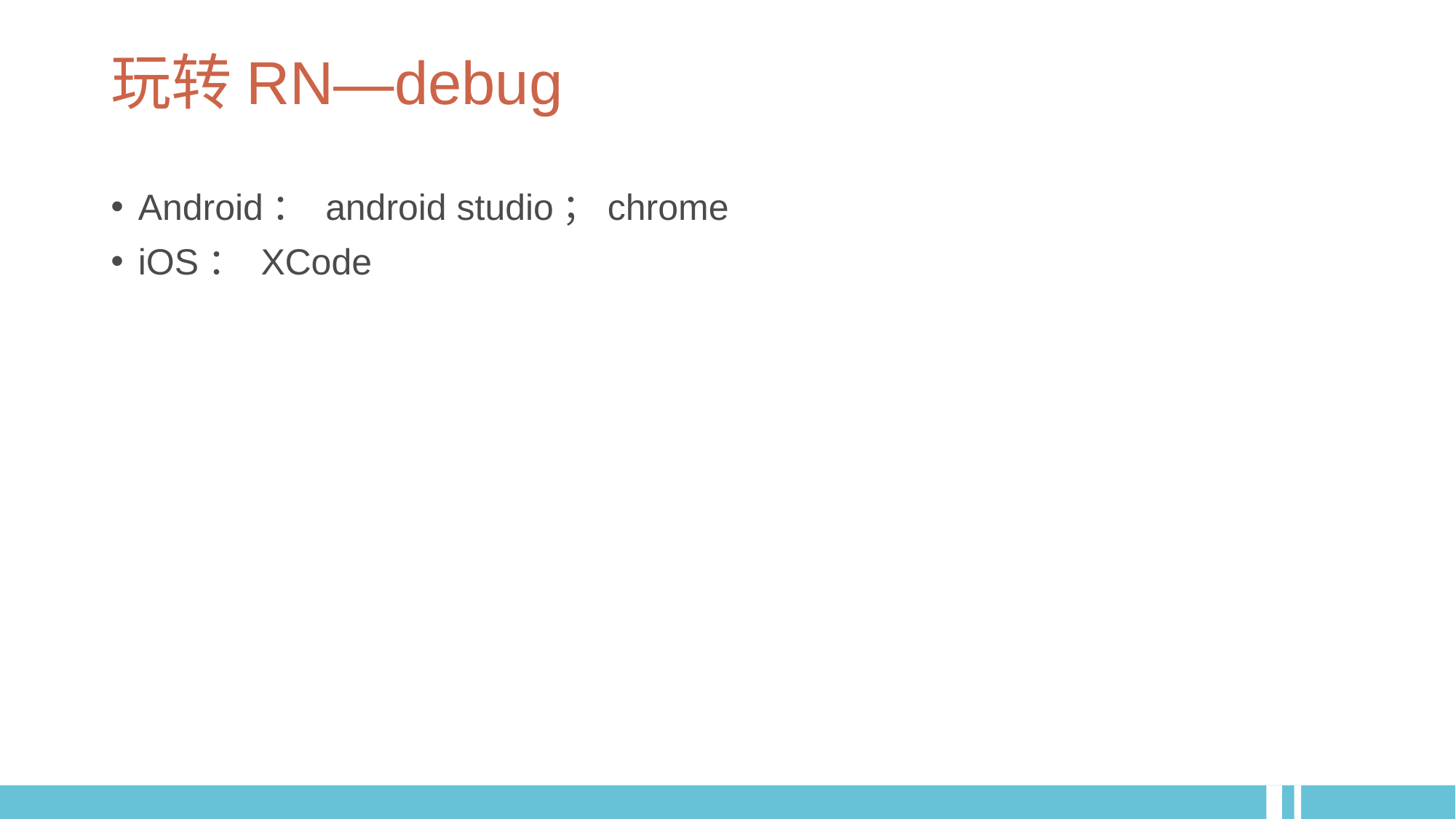

# 玩转RN—debug
Android： android studio；chrome
iOS： XCode